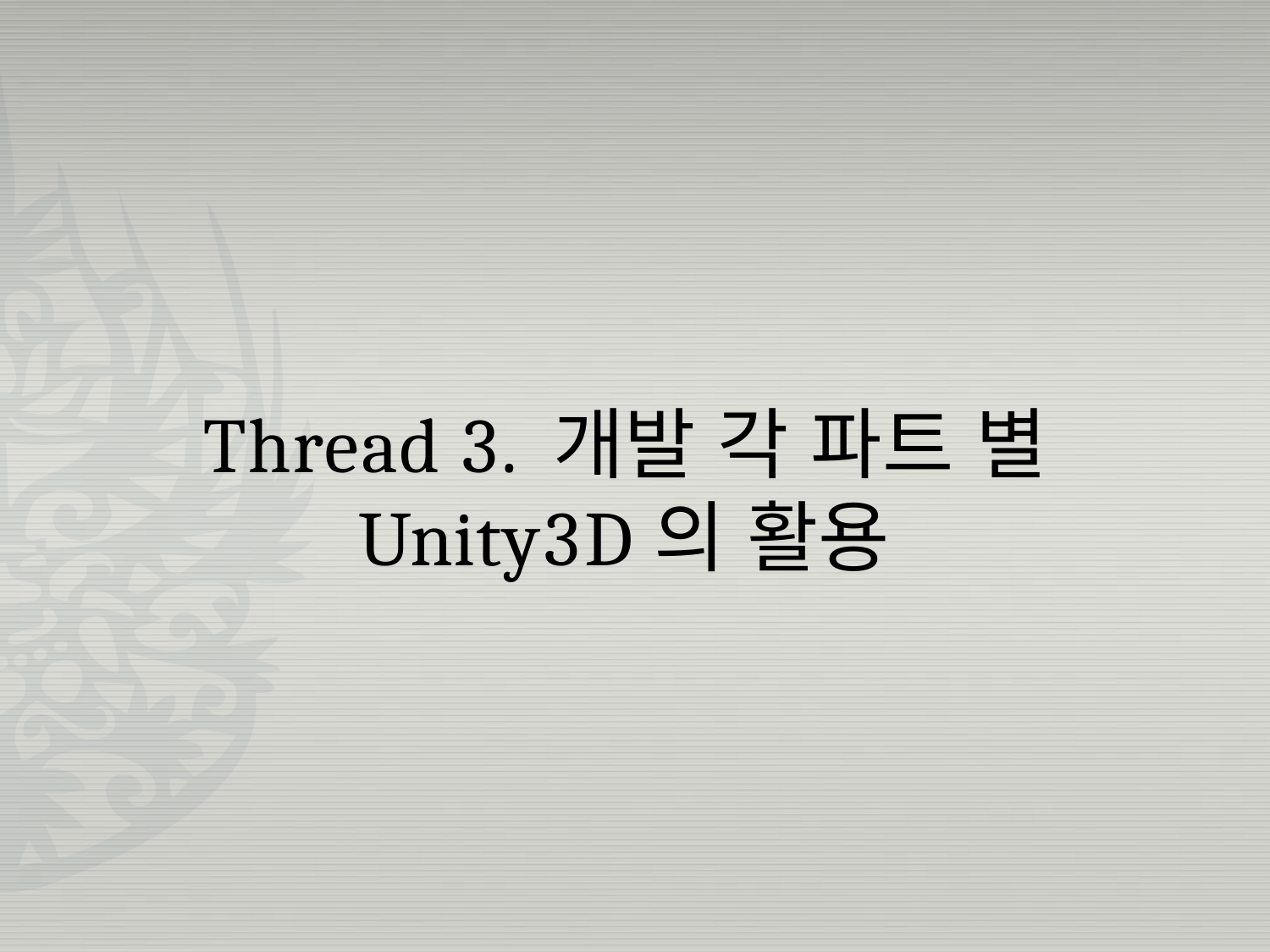

Thread 3. 개발 각 파트 별 Unity3D의 활용